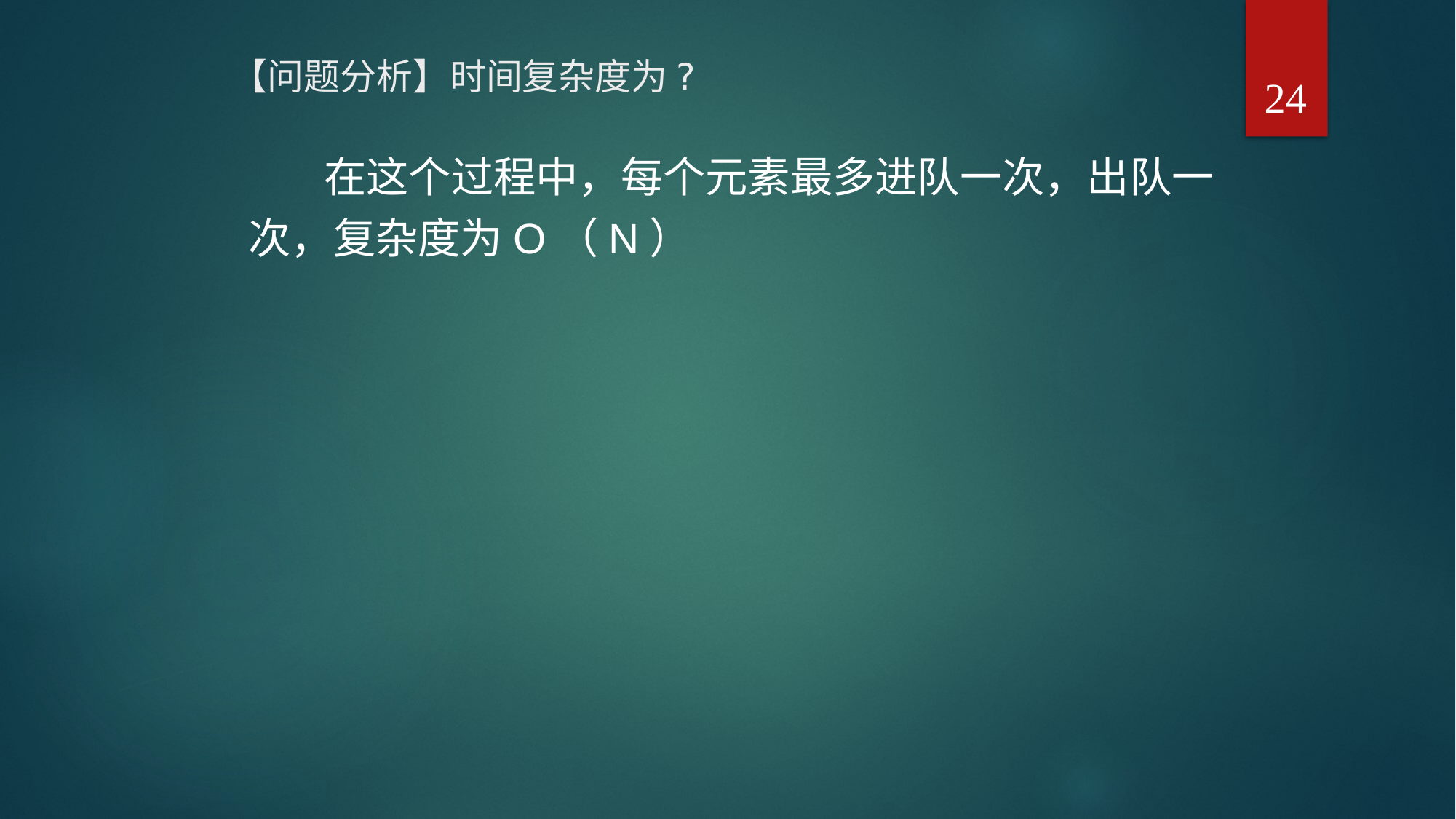

24
【问题分析】时间复杂度为?
在这个过程中，每个元素最多进队一次，出队一次，复杂度为O（N）